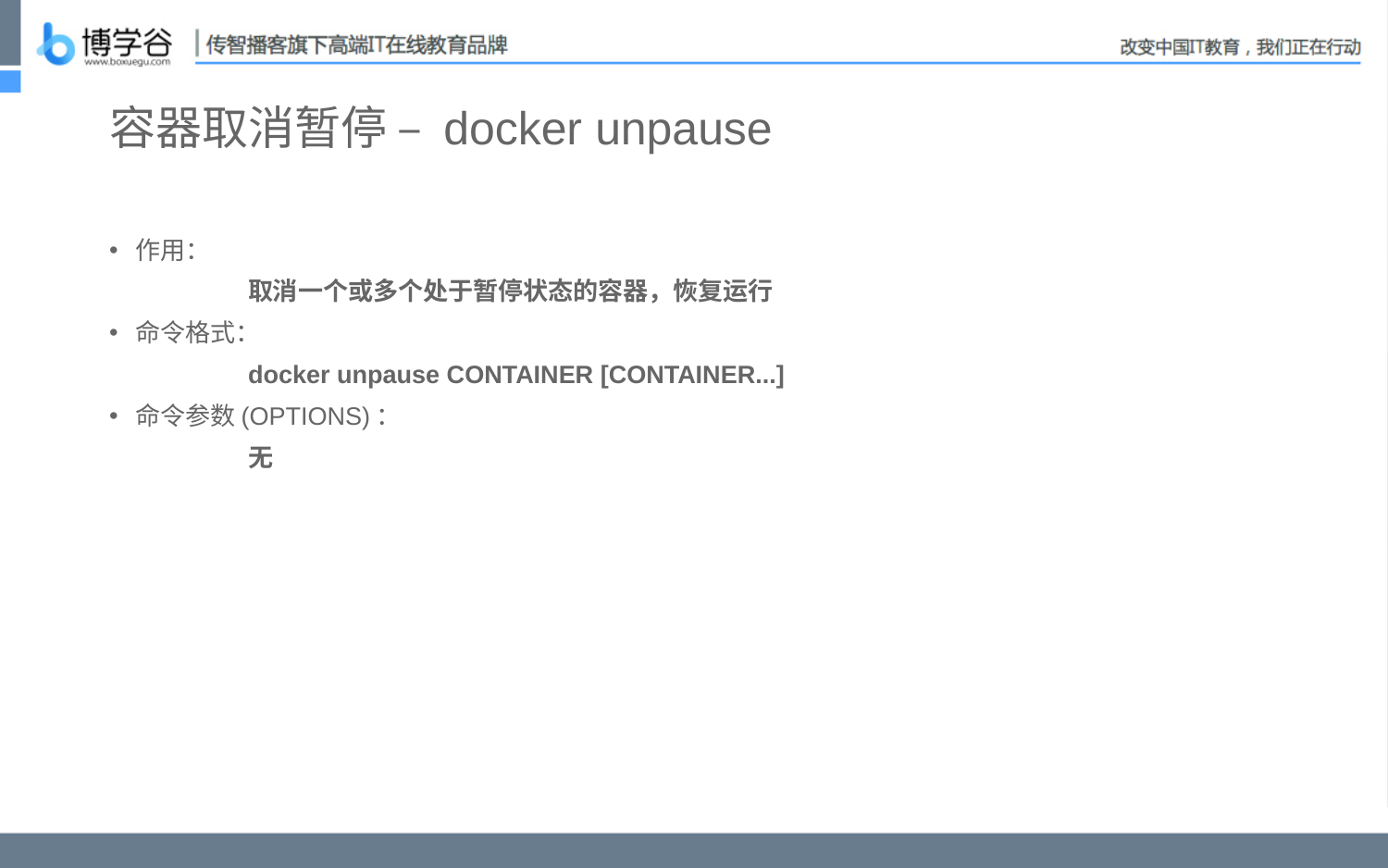

# 容器取消暂停 – docker unpause
作用：
	取消一个或多个处于暂停状态的容器，恢复运行
命令格式：
	docker unpause CONTAINER [CONTAINER...]
命令参数(OPTIONS)：
	无